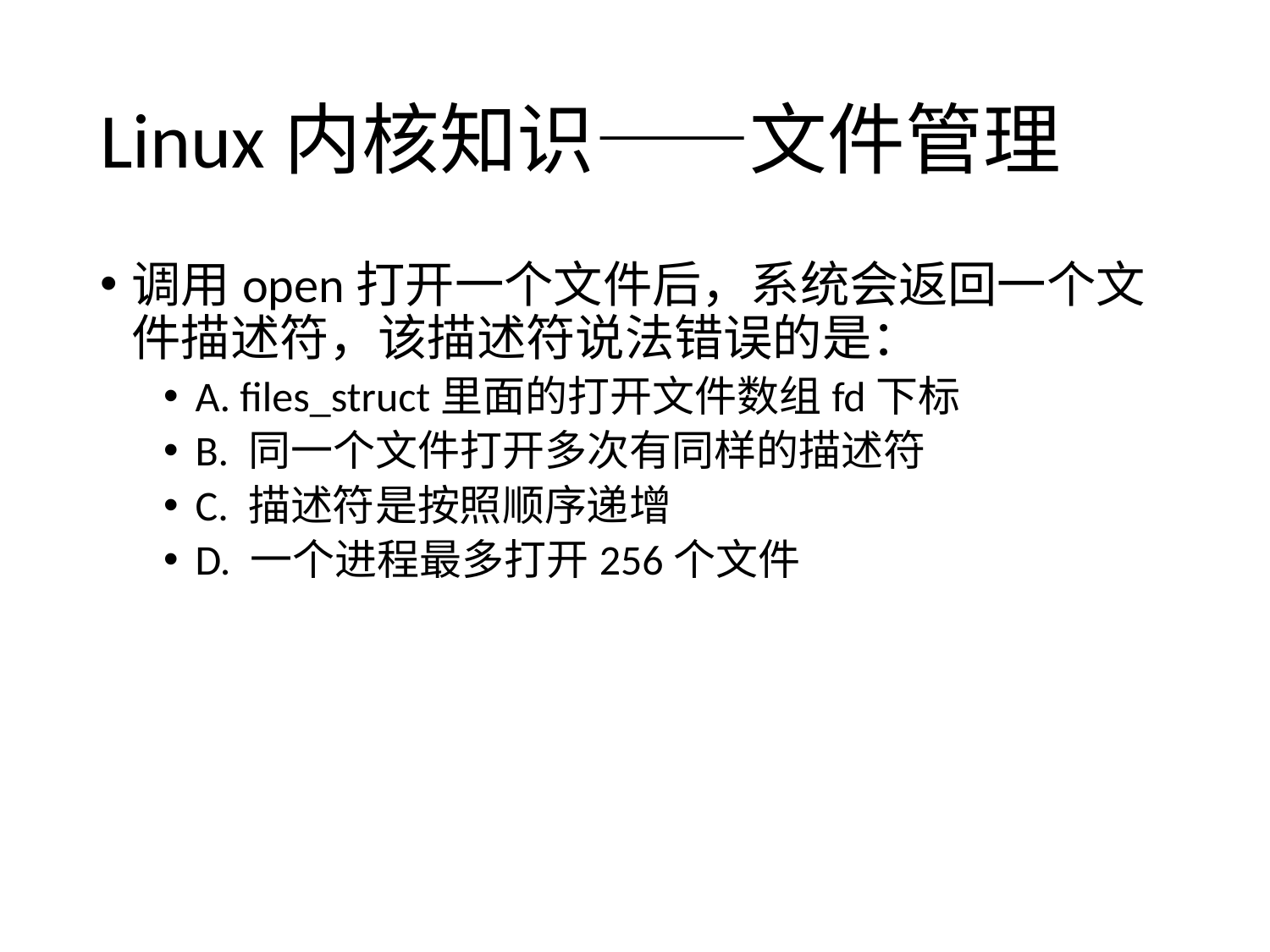

# Linux内核知识——文件管理
调用open打开一个文件后，系统会返回一个文件描述符，该描述符说法错误的是：
A. files_struct里面的打开文件数组fd下标
B. 同一个文件打开多次有同样的描述符
C. 描述符是按照顺序递增
D. 一个进程最多打开256个文件